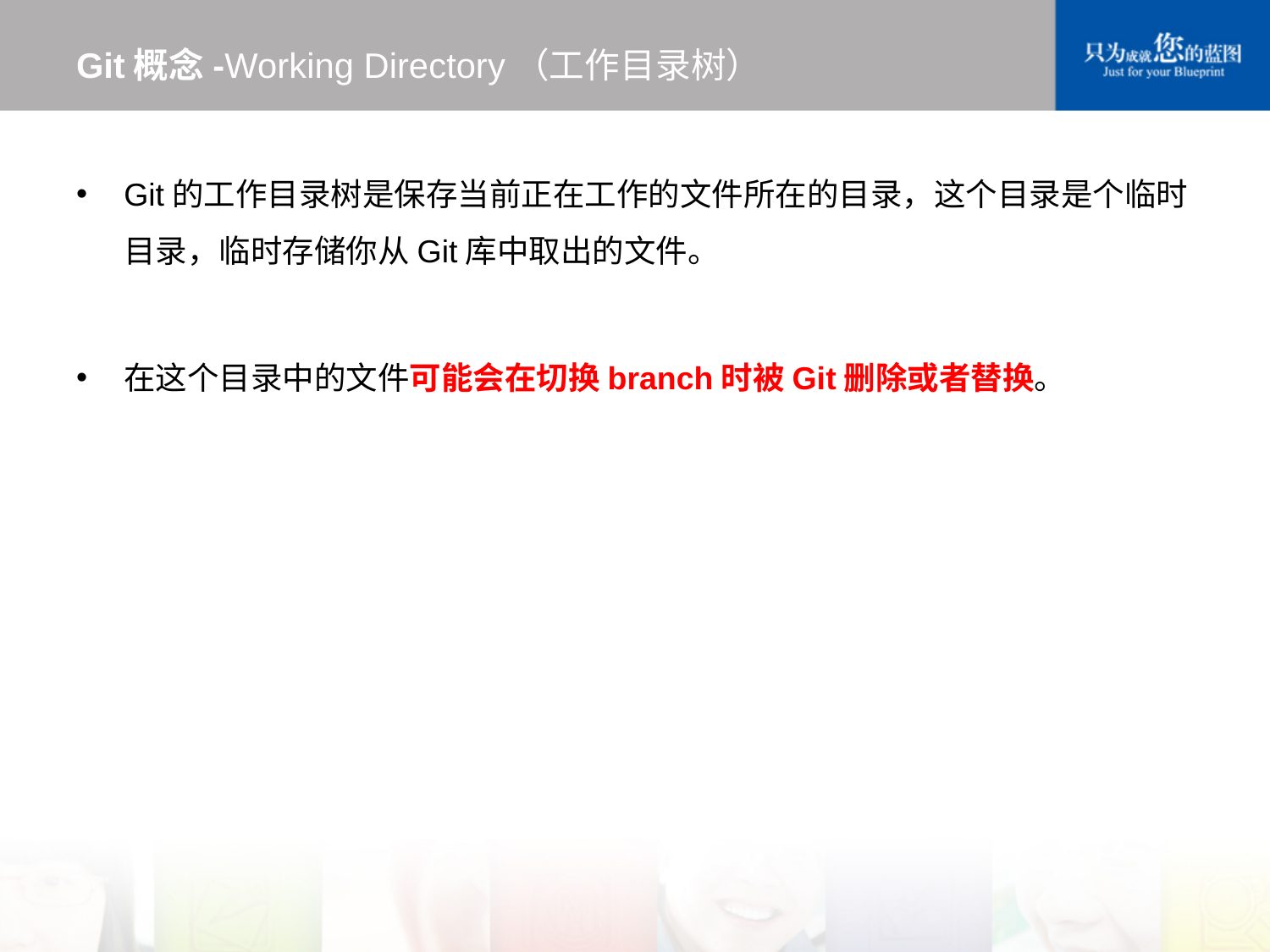

# Git概念-Working Directory（工作目录树）

Git的工作目录树是保存当前正在工作的文件所在的目录，这个目录是个临时目录，临时存储你从Git库中取出的文件。

在这个目录中的文件可能会在切换branch时被Git删除或者替换。